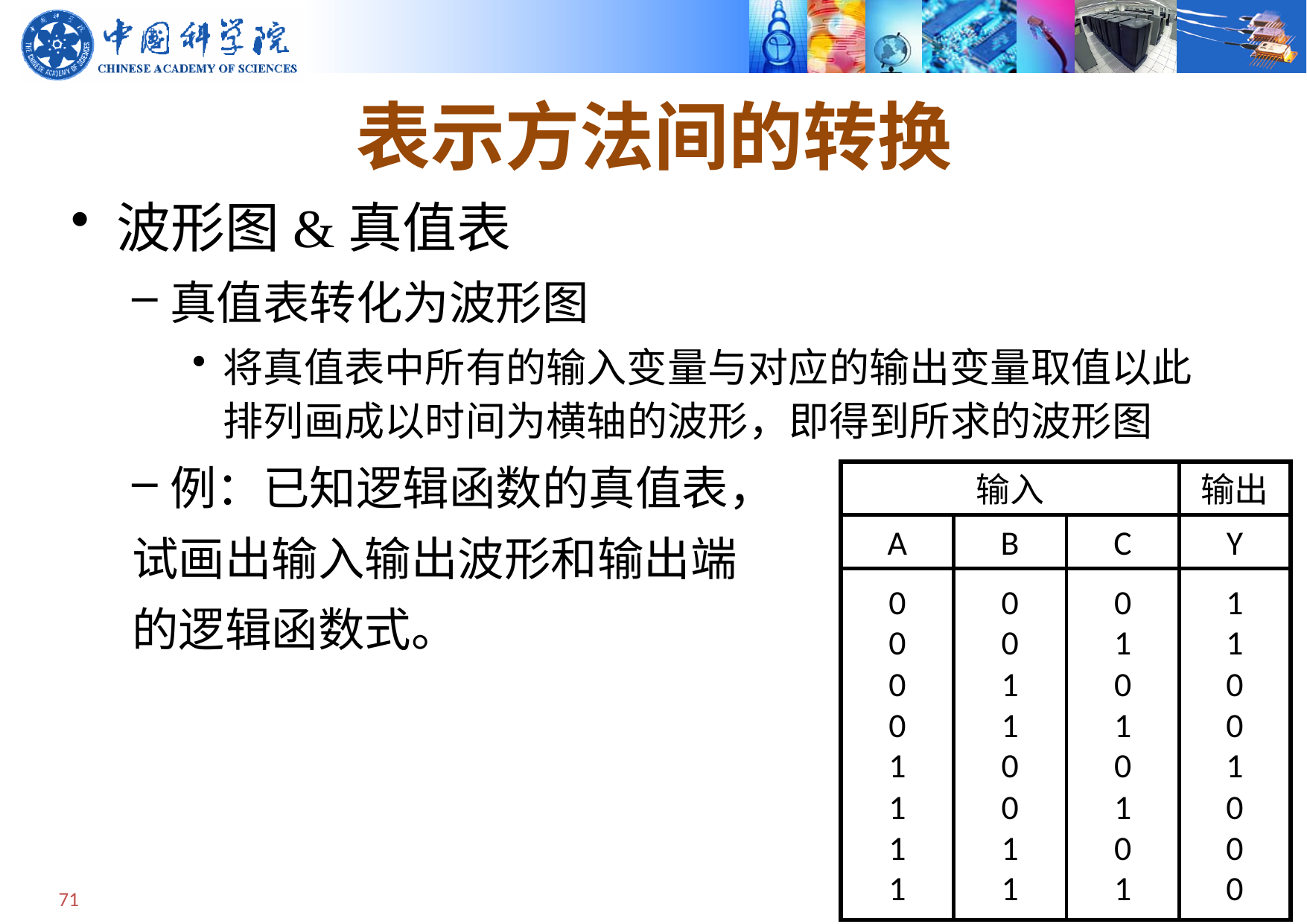

# 表示方法间的转换
波形图&真值表
真值表转化为波形图
将真值表中所有的输入变量与对应的输出变量取值以此排列画成以时间为横轴的波形，即得到所求的波形图
例：已知逻辑函数的真值表，
试画出输入输出波形和输出端
的逻辑函数式。

输入

输出

A

B

C

Y

0
0
0
0
1
1
1
1

0
0
1
1
0
0
1
1

0
1
0
1
0
1
0
1

1
1
0
0
1
0
0
0